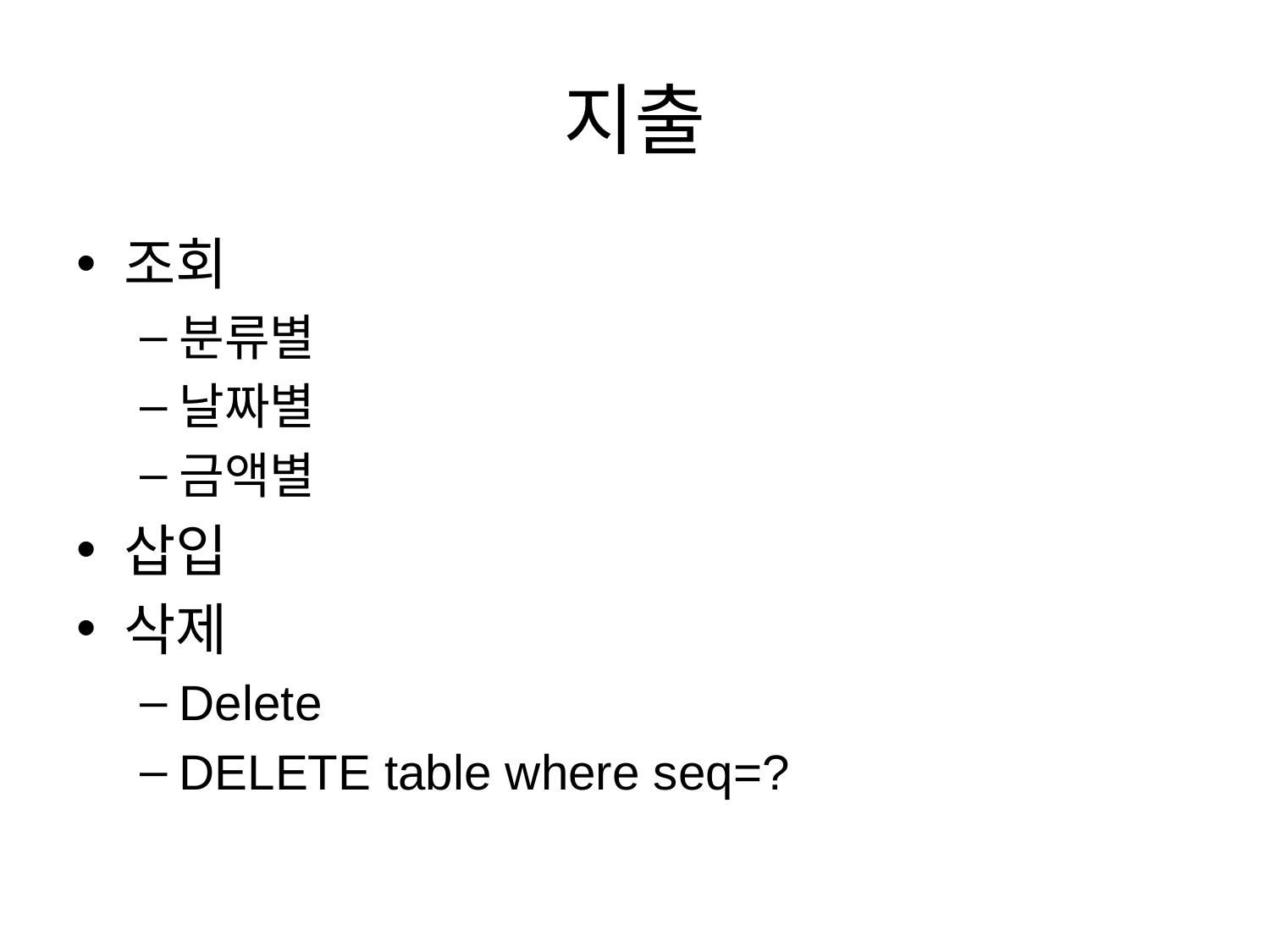

# 지출
조회
분류별
날짜별
금액별
삽입
삭제
Delete
DELETE table where seq=?